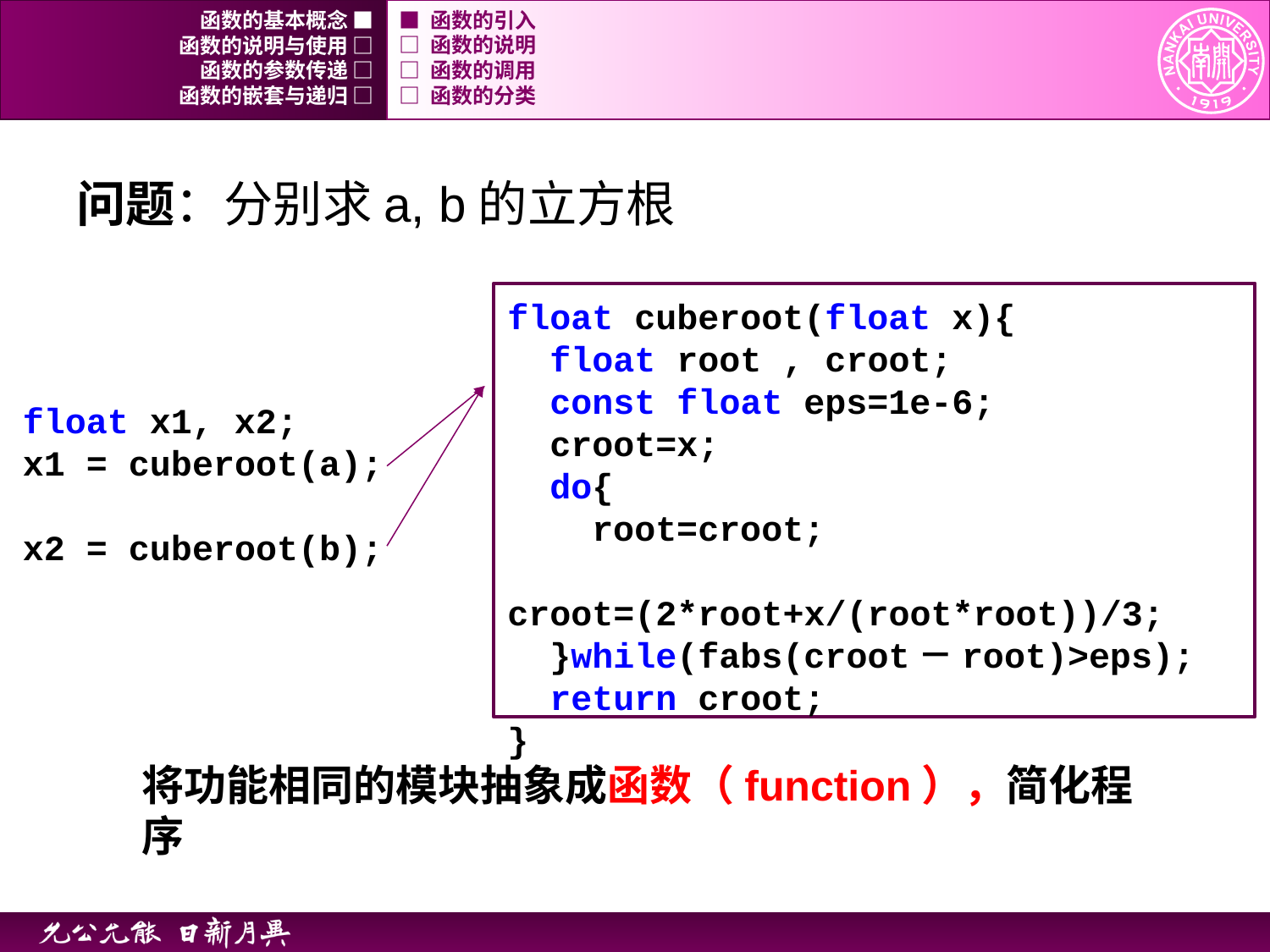

函数的基本概念 ■
■ 函数的引入
函数的说明与使用 □
□ 函数的说明
函数的参数传递 □
□ 函数的调用
函数的嵌套与递归 □
□ 函数的分类
问题：分别求a, b的立方根

float cuberoot(float x){
  float root , croot;
  const float eps=1e-6;
  croot=x;
  do{
    root=croot;
    croot=(2*root+x/(root*root))/3;
  }while(fabs(croot－root)>eps);
  return croot;
}
float x1, x2;
x1 = cuberoot(a);

x2 = cuberoot(b);
将功能相同的模块抽象成函数（function），简化程序